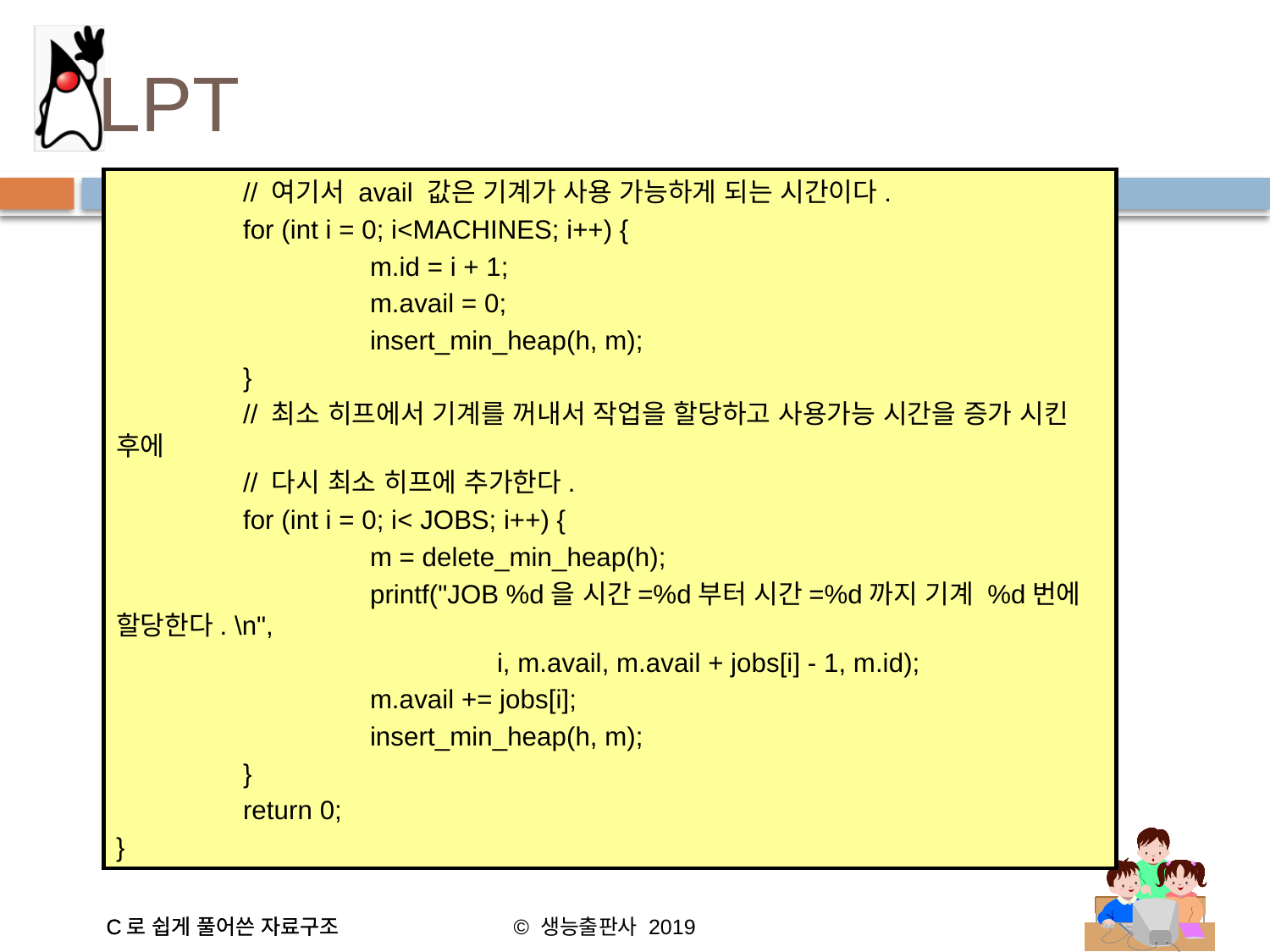

# LPT
	// 여기서 avail 값은 기계가 사용 가능하게 되는 시간이다.
	for (int i = 0; i<MACHINES; i++) {
		m.id = i + 1;
		m.avail = 0;
		insert_min_heap(h, m);
	}
	// 최소 히프에서 기계를 꺼내서 작업을 할당하고 사용가능 시간을 증가 시킨 후에
	// 다시 최소 히프에 추가한다.
	for (int i = 0; i< JOBS; i++) {
		m = delete_min_heap(h);
		printf("JOB %d을 시간=%d부터 시간=%d까지 기계 %d번에 할당한다. \n",
			i, m.avail, m.avail + jobs[i] - 1, m.id);
		m.avail += jobs[i];
		insert_min_heap(h, m);
	}
	return 0;
}